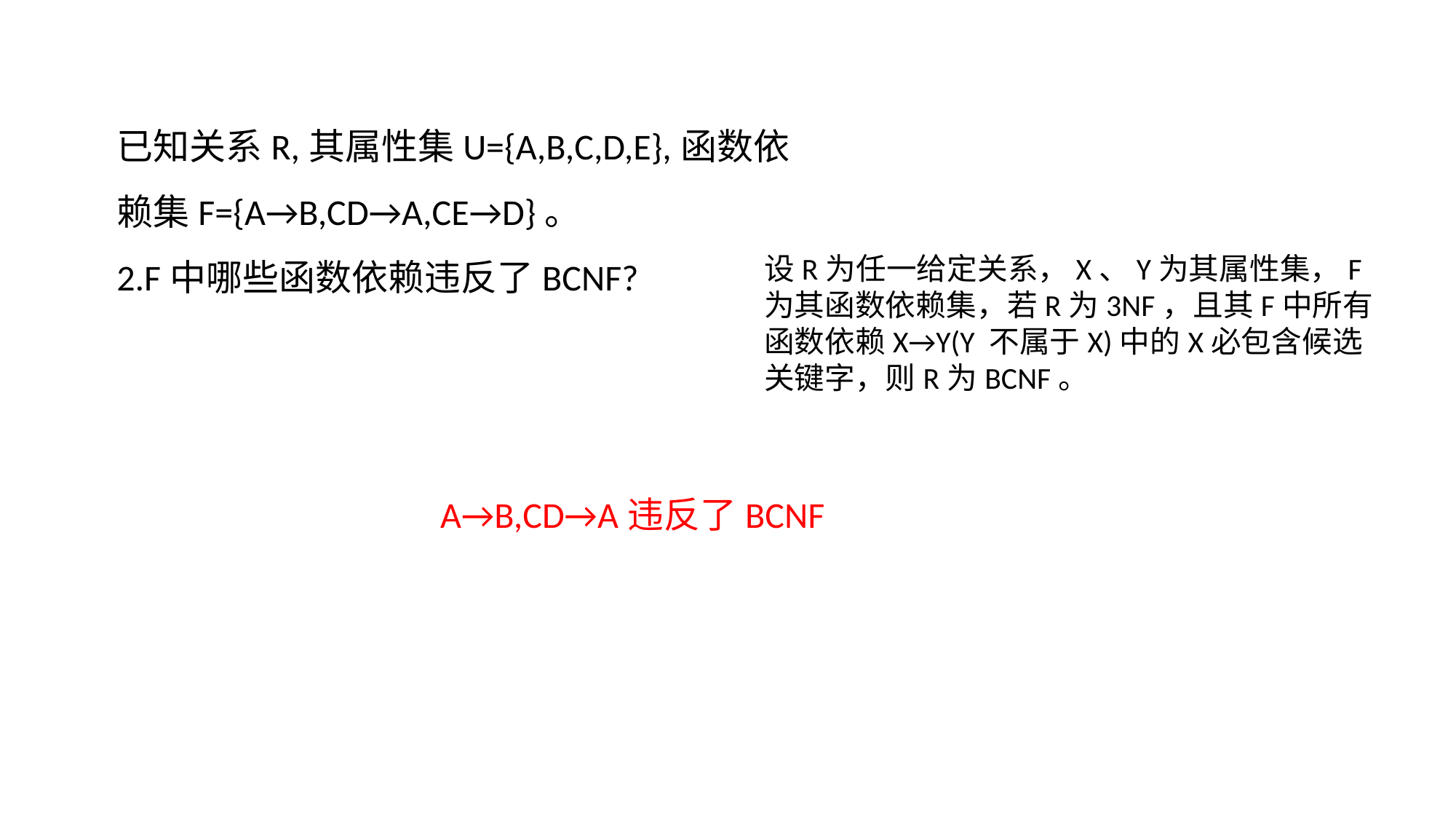

已知关系R,其属性集U={A,B,C,D,E},函数依赖集F={A→B,CD→A,CE→D}。
2.F中哪些函数依赖违反了BCNF?

设R为任一给定关系，X、Y为其属性集，F为其函数依赖集，若R为3NF，且其F中所有函数依赖X→Y(Y 不属于X)中的X必包含候选关键字，则R为BCNF。
A→B,CD→A违反了BCNF